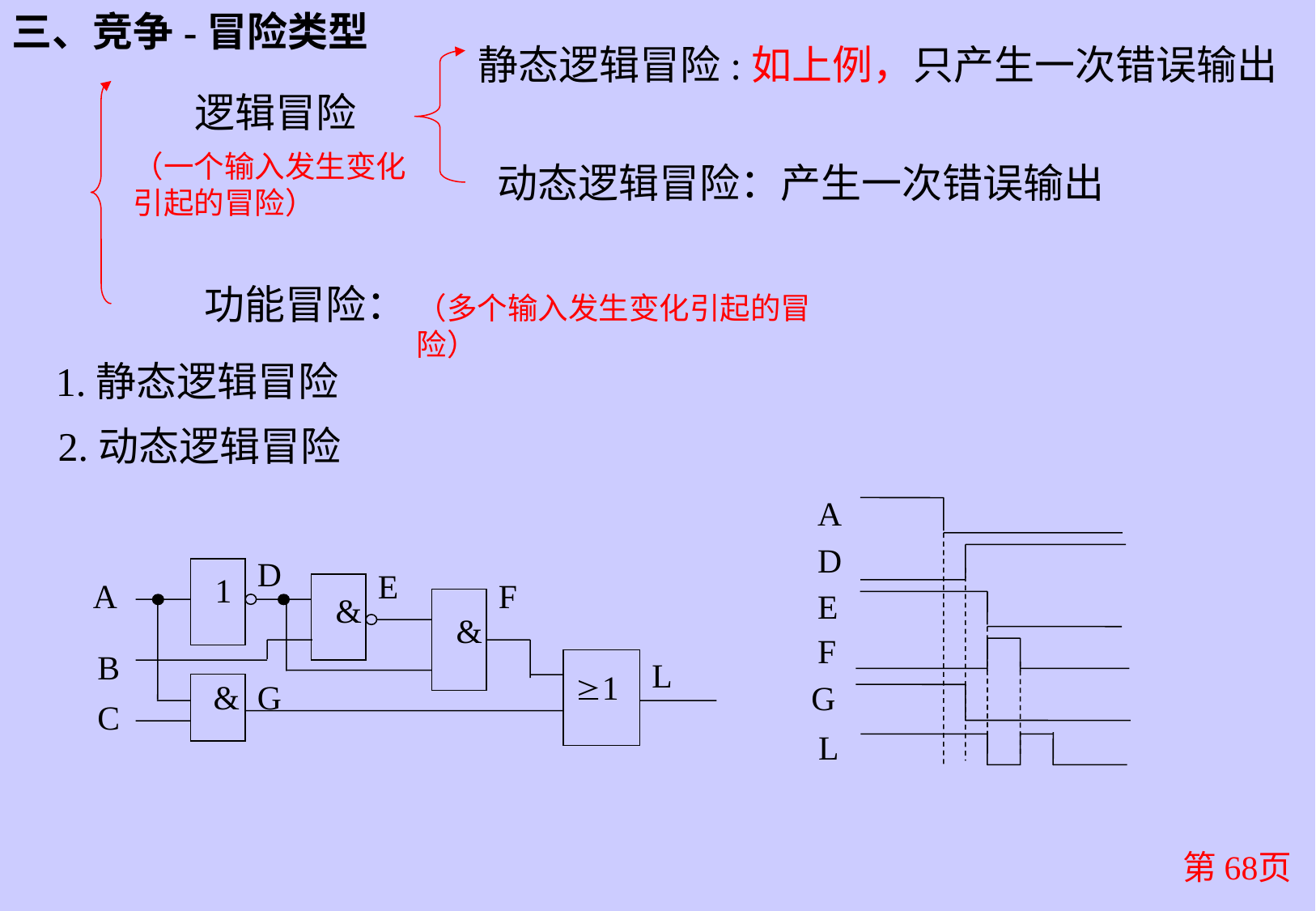

三、竞争-冒险类型
静态逻辑冒险:如上例，只产生一次错误输出

逻辑冒险
（一个输入发生变化引起的冒险）
动态逻辑冒险：产生一次错误输出
功能冒险：
（多个输入发生变化引起的冒险）
1.静态逻辑冒险
2.动态逻辑冒险
A

D

E

F

G

L

D

E
1
A
F

&

&

B

L

≥1
&
G

C

第68页